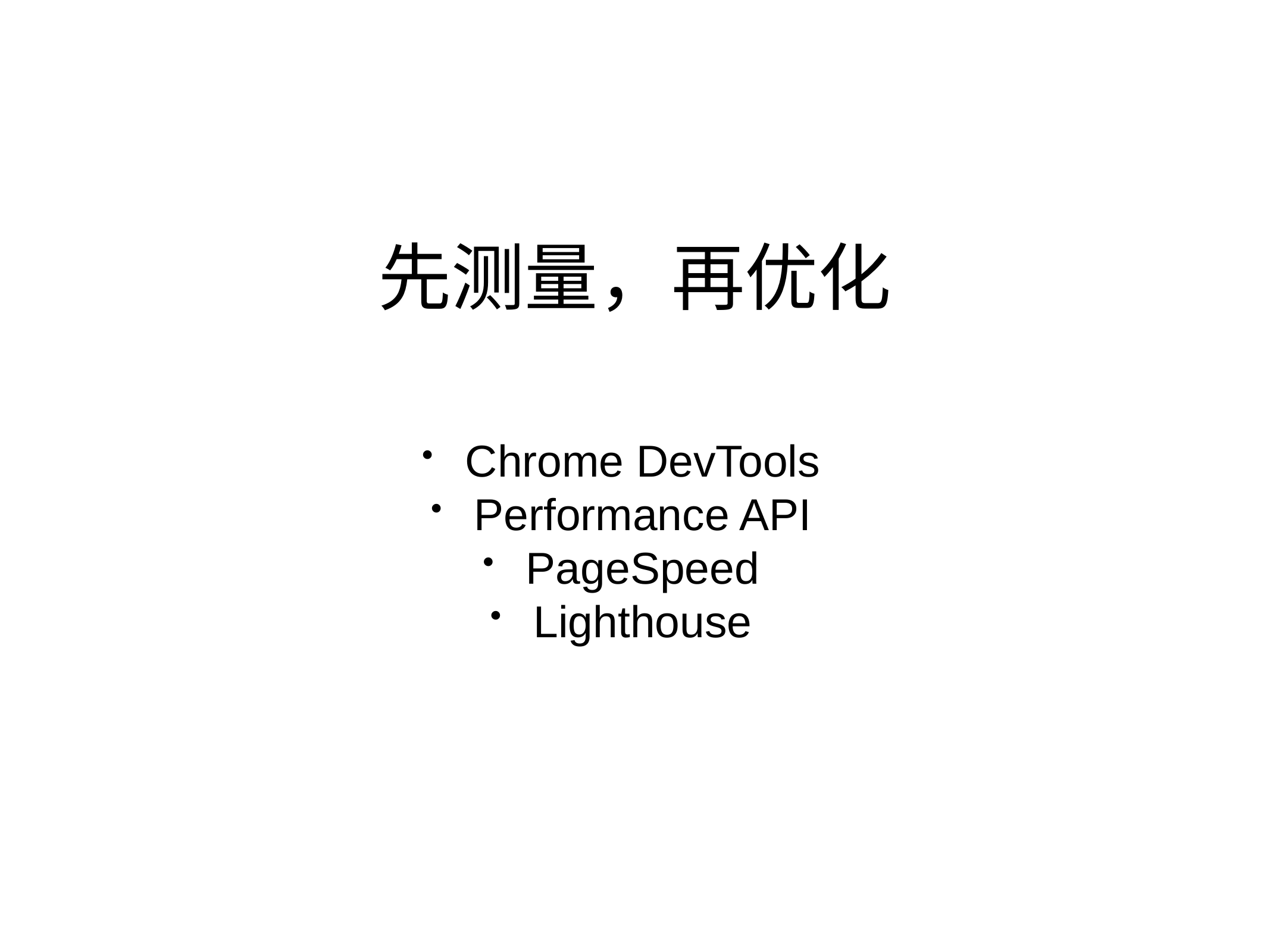

先测量，再优化
Chrome DevTools
Performance API
PageSpeed
Lighthouse